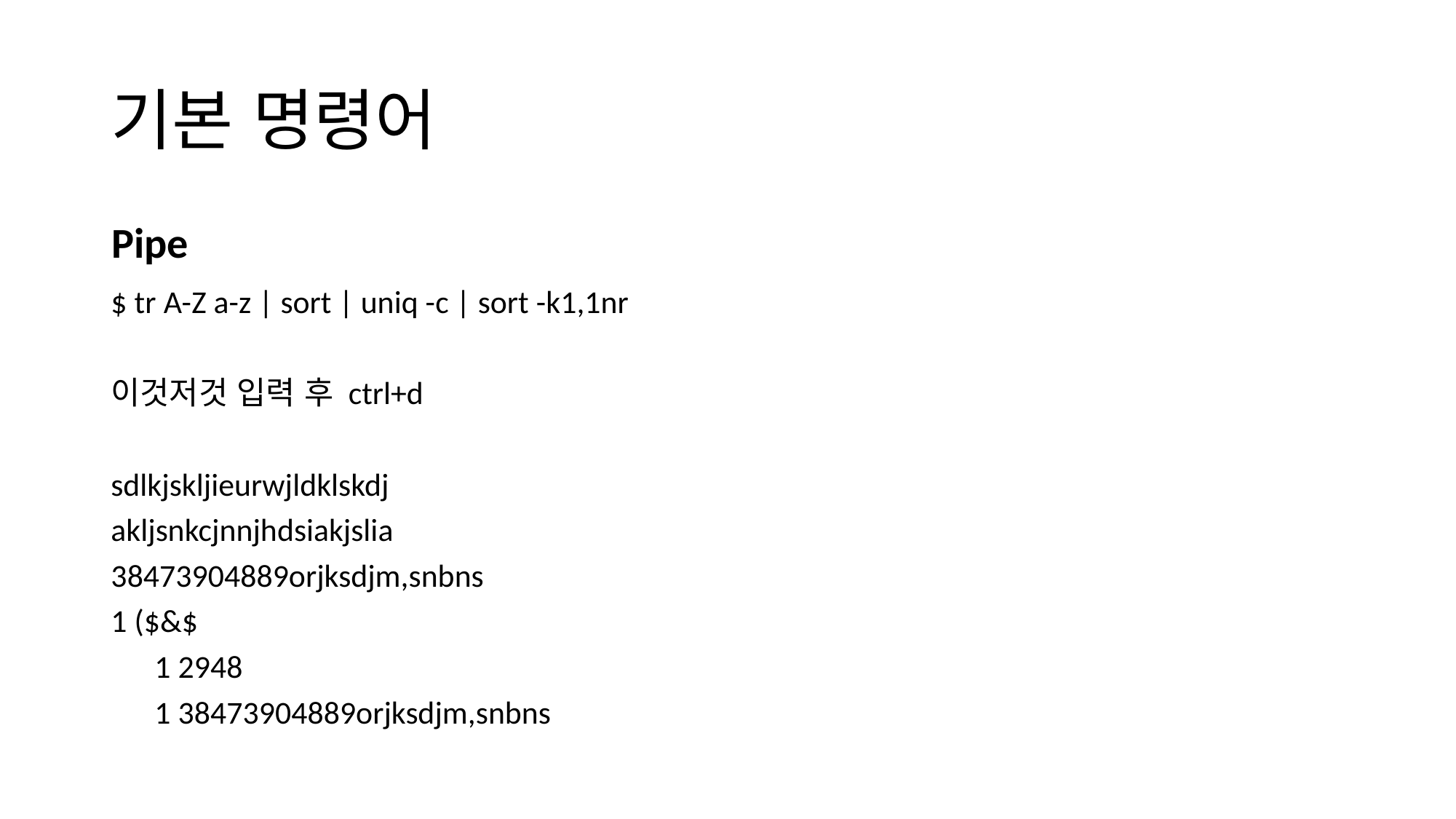

# 기본 명령어
Pipe
$ tr A-Z a-z | sort | uniq -c | sort -k1,1nr

이것저것 입력 후 ctrl+d

sdlkjskljieurwjldklskdj
akljsnkcjnnjhdsiakjslia
38473904889orjksdjm,snbns
1 ($&$
      1 2948
      1 38473904889orjksdjm,snbns